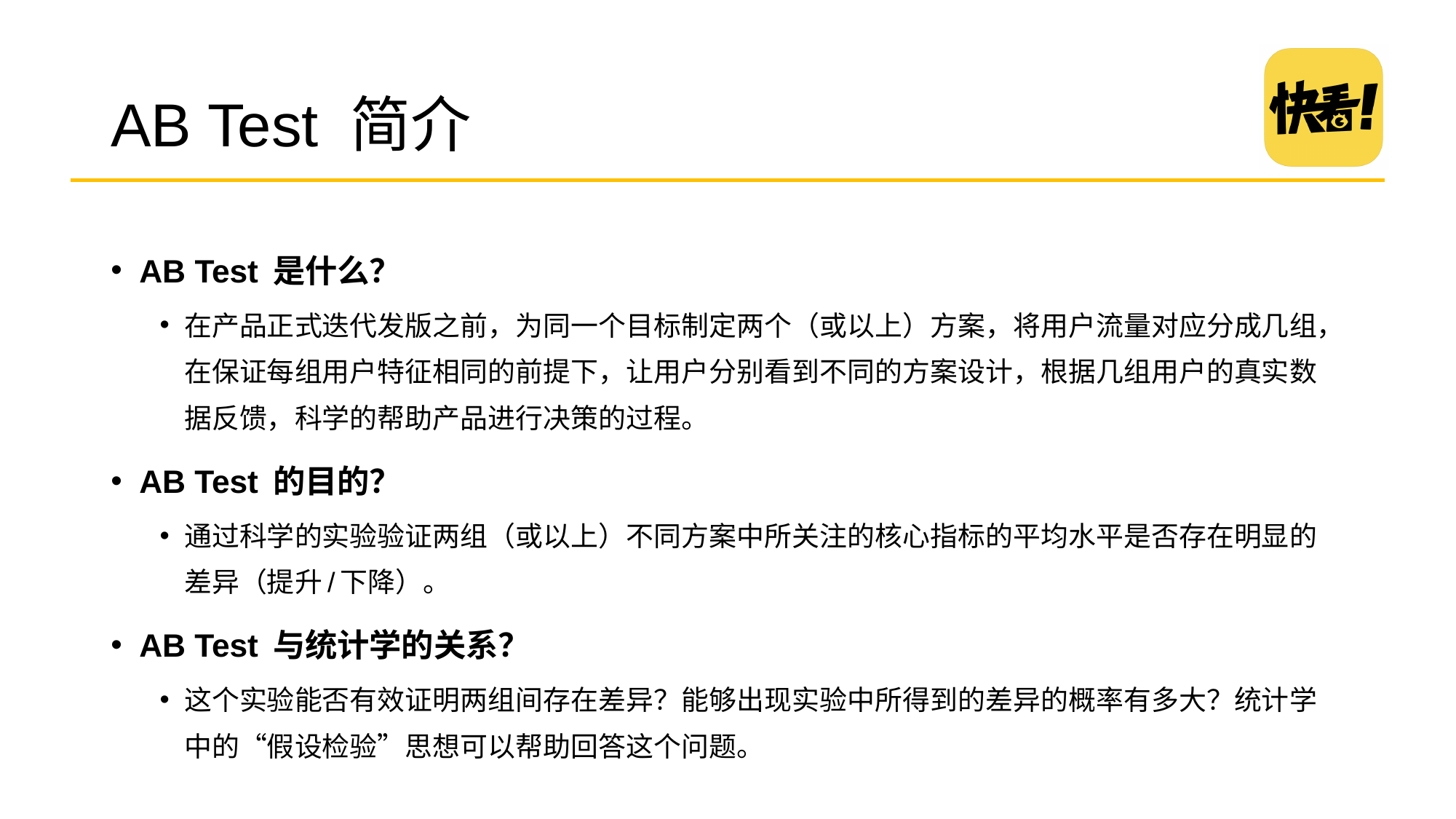

# AB Test 简介
AB Test 是什么？
在产品正式迭代发版之前，为同一个目标制定两个（或以上）方案，将用户流量对应分成几组，在保证每组用户特征相同的前提下，让用户分别看到不同的方案设计，根据几组用户的真实数据反馈，科学的帮助产品进行决策的过程。
AB Test 的目的？
通过科学的实验验证两组（或以上）不同方案中所关注的核心指标的平均水平是否存在明显的差异（提升/下降）。
AB Test 与统计学的关系？
这个实验能否有效证明两组间存在差异？能够出现实验中所得到的差异的概率有多大？统计学中的“假设检验”思想可以帮助回答这个问题。